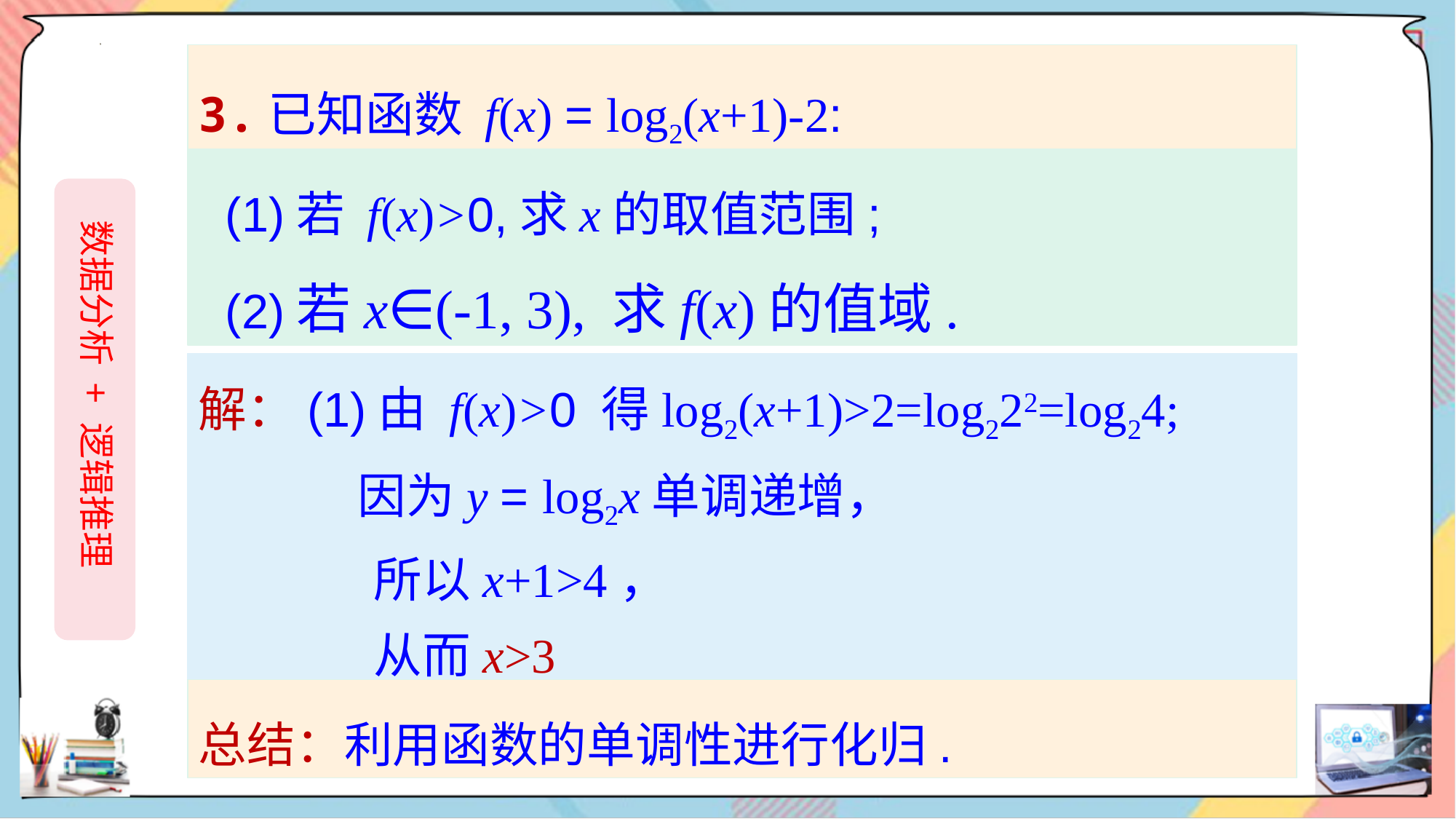

3.已知函数 f(x) = log2(x+1)-2:
  (1)若 f(x)>0,求x的取值范围;
  (2)若x∈(-1, 3), 求f(x)的值域.
  数据分析 + 逻辑推理
解：(1)由 f(x)>0 得log2(x+1)>2=log222=log24;
                 因为y = log2x单调递增，
               所以x+1>4，
               从而x>3
总结：利用函数的单调性进行化归.